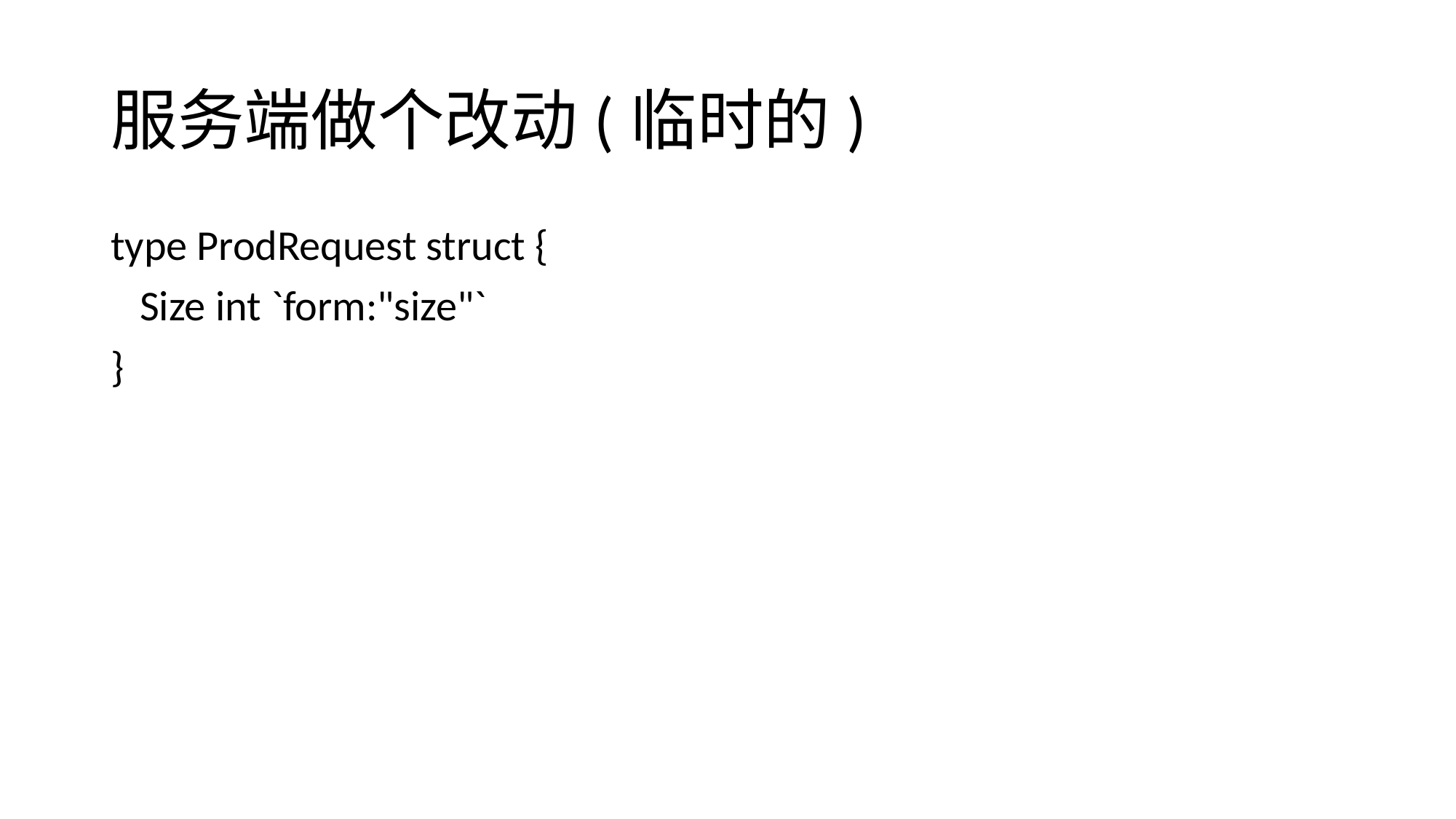

# 服务端做个改动(临时的)
type ProdRequest struct {
   Size int `form:"size"`
}